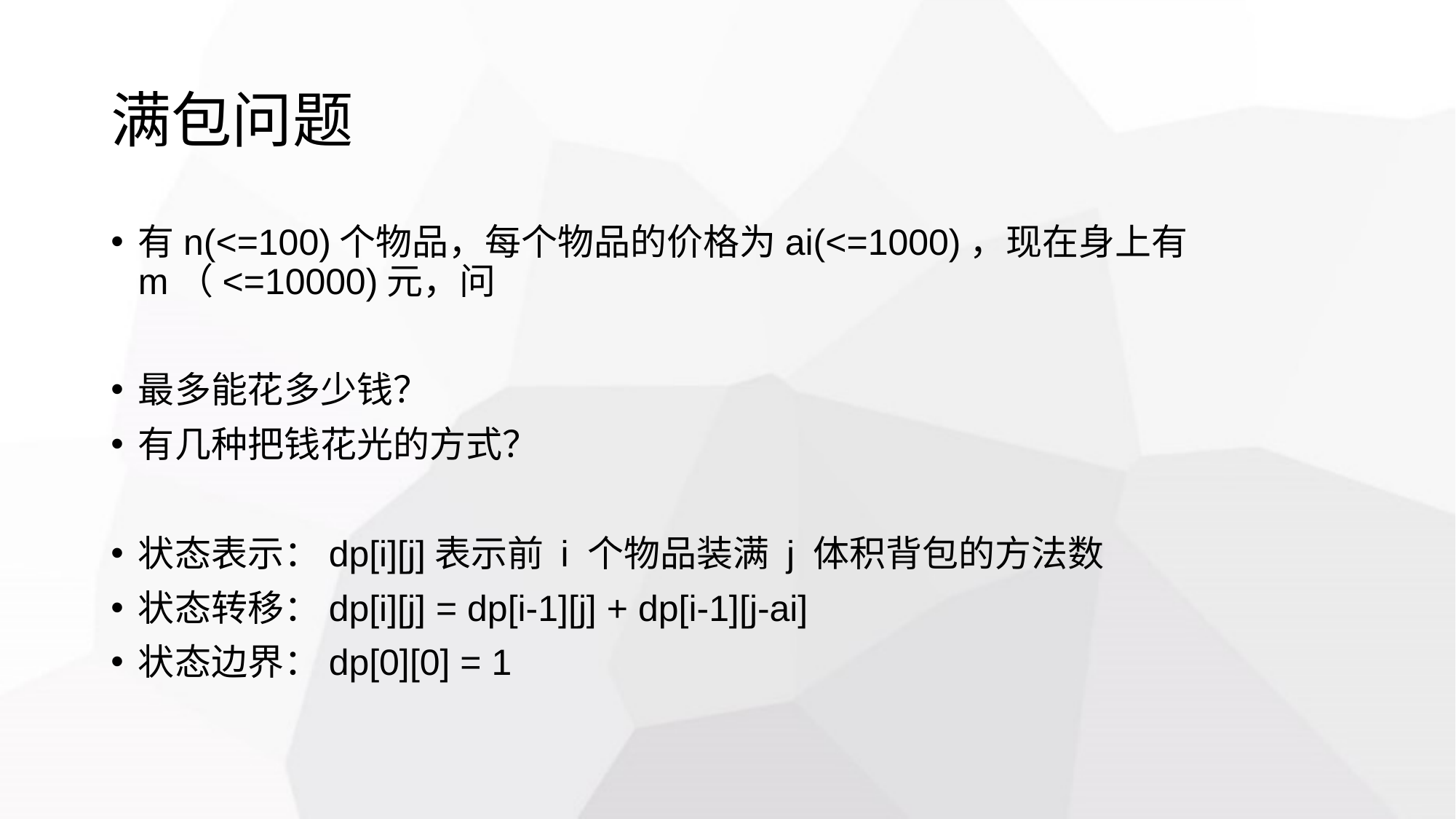

# 满包问题
有n(<=100)个物品，每个物品的价格为ai(<=1000)，现在身上有m（<=10000)元，问

最多能花多少钱？
有几种把钱花光的方式？

状态表示：dp[i][j]表示前 i 个物品装满 j 体积背包的方法数
状态转移：dp[i][j] = dp[i-1][j] + dp[i-1][j-ai]
状态边界：dp[0][0] = 1